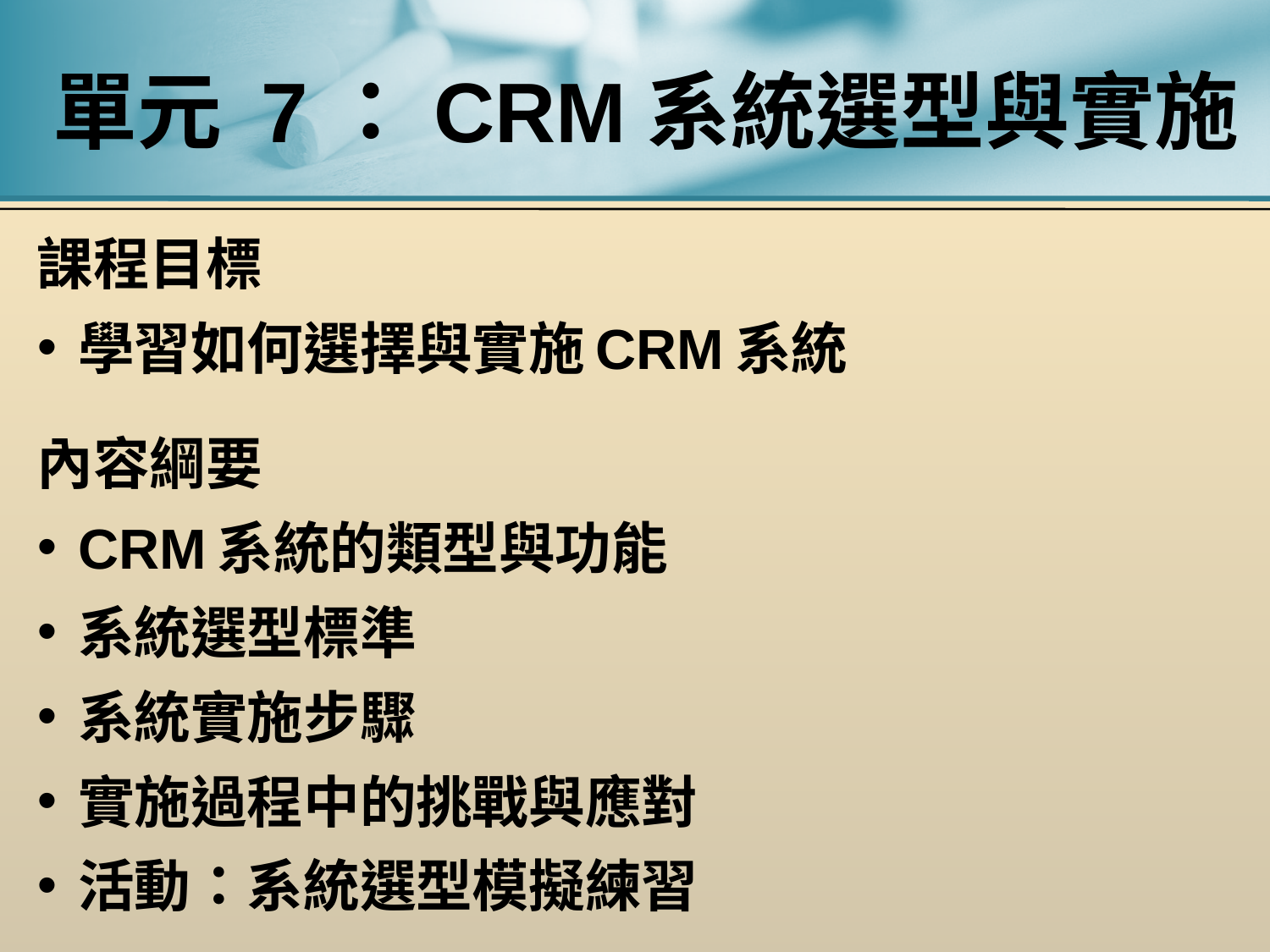

# 單元 7：CRM系統選型與實施
課程目標
學習如何選擇與實施CRM系統
內容綱要
CRM系統的類型與功能
系統選型標準
系統實施步驟
實施過程中的挑戰與應對
活動：系統選型模擬練習